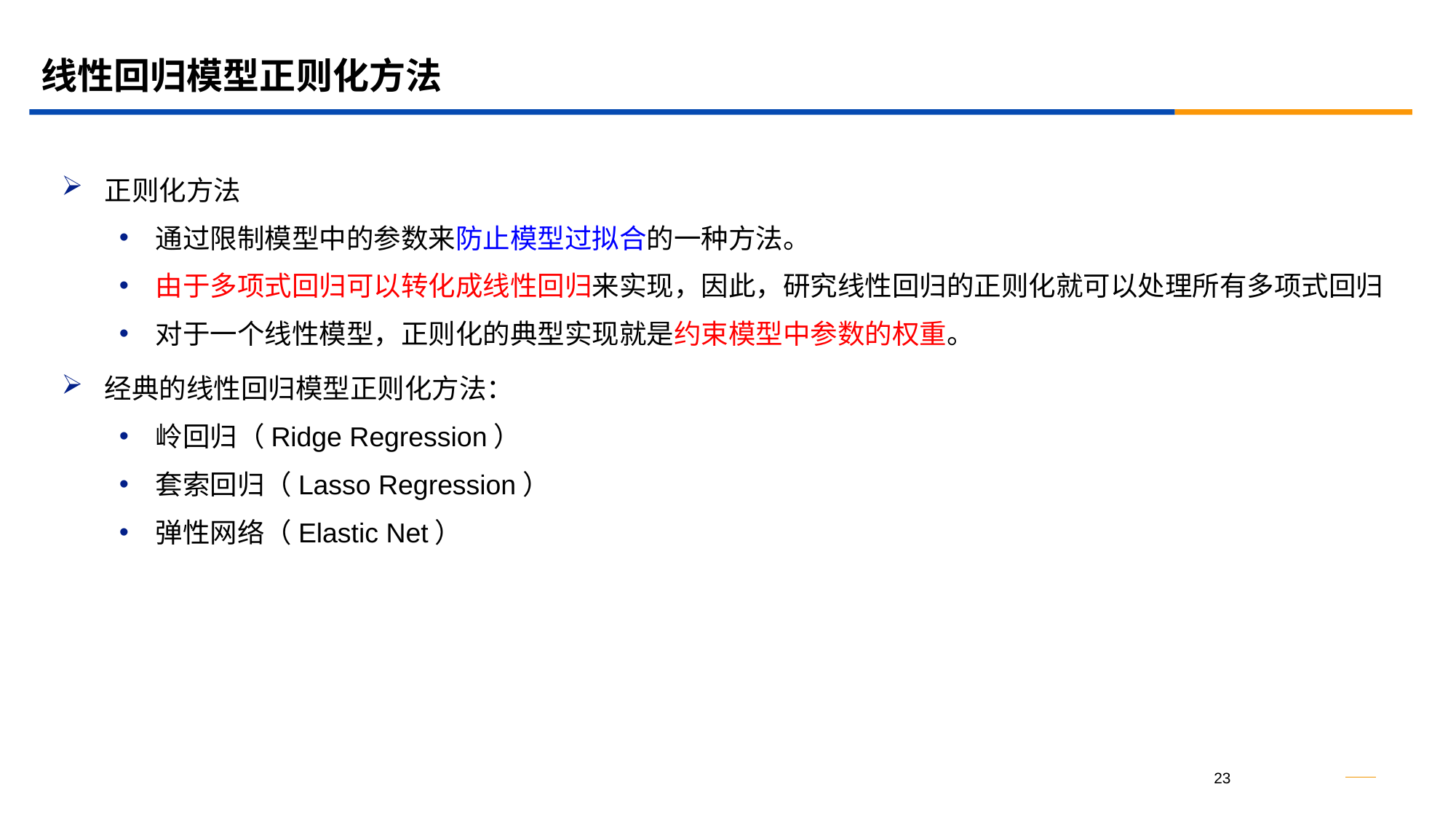

# 线性回归模型正则化方法
正则化方法
通过限制模型中的参数来防止模型过拟合的一种方法。
由于多项式回归可以转化成线性回归来实现，因此，研究线性回归的正则化就可以处理所有多项式回归
对于一个线性模型，正则化的典型实现就是约束模型中参数的权重。
经典的线性回归模型正则化方法：
岭回归（Ridge Regression）
套索回归（Lasso Regression）
弹性网络（Elastic Net）